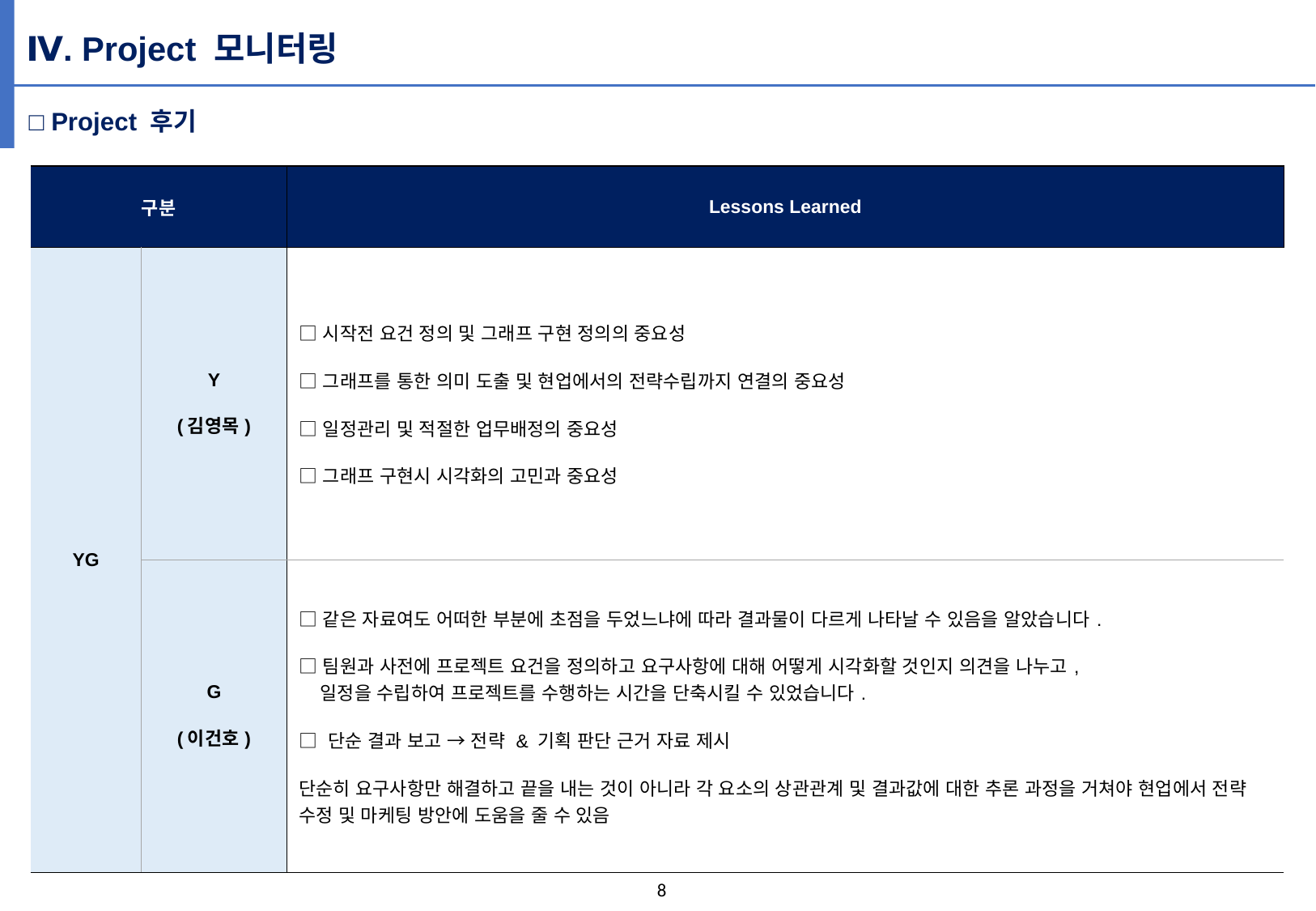

Ⅳ. Project 모니터링
□ Project 후기
| 구분 |  | Lessons Learned |
| --- | --- | --- |
| YG | Y (김영목) | □시작전 요건 정의 및 그래프 구현 정의의 중요성 □그래프를 통한 의미 도출 및 현업에서의 전략수립까지 연결의 중요성 □일정관리 및 적절한 업무배정의 중요성 □그래프 구현시 시각화의 고민과 중요성 |
|  | G (이건호) | □같은 자료여도 어떠한 부분에 초점을 두었느냐에 따라 결과물이 다르게 나타날 수 있음을 알았습니다. □팀원과 사전에 프로젝트 요건을 정의하고 요구사항에 대해 어떻게 시각화할 것인지 의견을 나누고, 일정을 수립하여 프로젝트를 수행하는 시간을 단축시킬 수 있었습니다. □ 단순 결과 보고 → 전략 & 기획 판단 근거 자료 제시 단순히 요구사항만 해결하고 끝을 내는 것이 아니라 각 요소의 상관관계 및 결과값에 대한 추론 과정을 거쳐야 현업에서 전략 수정 및 마케팅 방안에 도움을 줄 수 있음 |
8